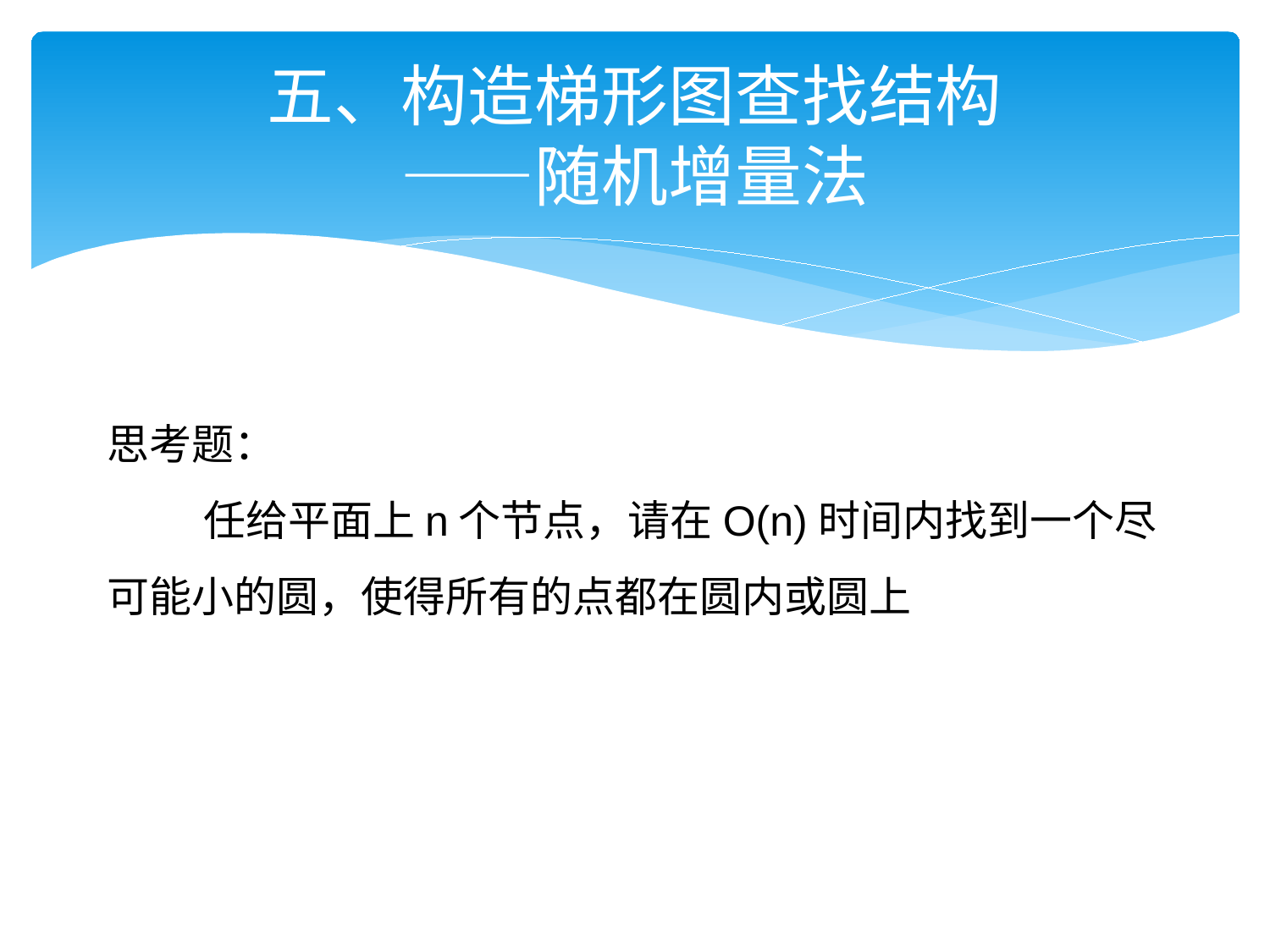

# 五、构造梯形图查找结构 ——随机增量法
思考题：
         任给平面上n个节点，请在O(n)时间内找到一个尽可能小的圆，使得所有的点都在圆内或圆上